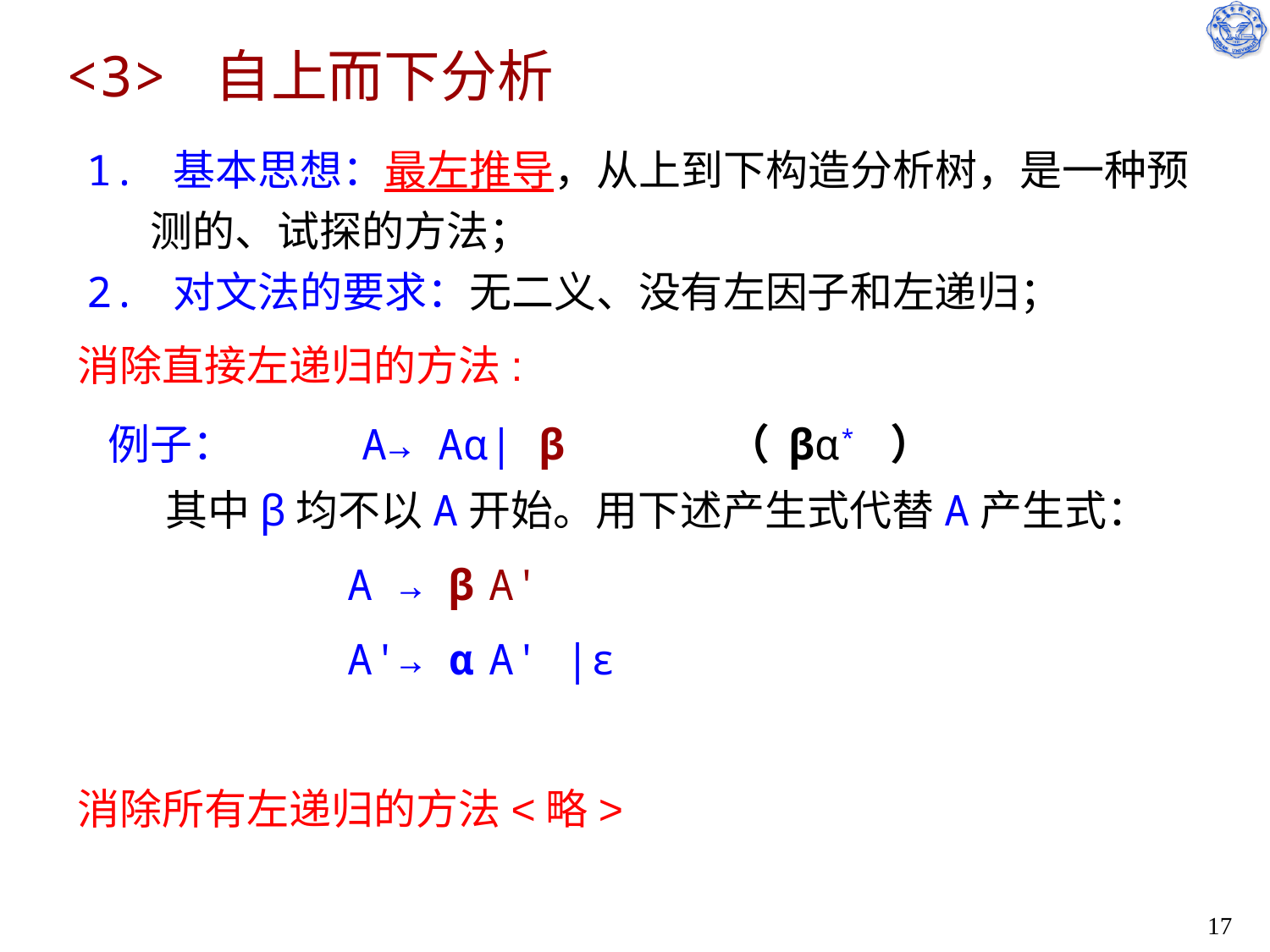

# <3> 自上而下分析
1. 基本思想：最左推导，从上到下构造分析树，是一种预测的、试探的方法；
2. 对文法的要求：无二义、没有左因子和左递归；
消除直接左递归的方法:
例子：	A→ Aα| β      （ βα* ）
     其中β均不以A开始。用下述产生式代替A产生式：
A → β A'
A'→ α A' |ε
消除所有左递归的方法<略>
17